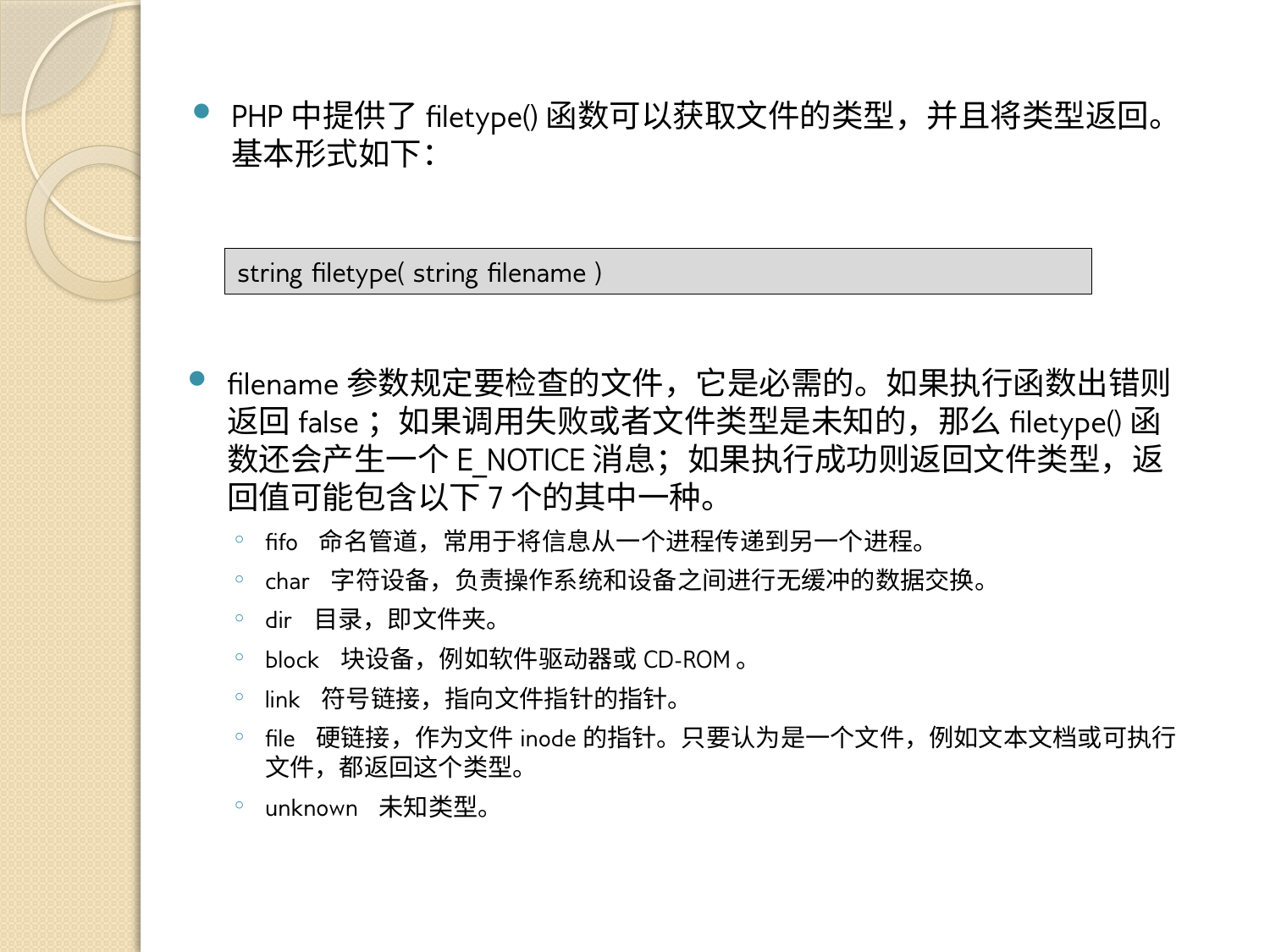

PHP中提供了filetype()函数可以获取文件的类型，并且将类型返回。基本形式如下：
string filetype( string filename )
filename参数规定要检查的文件，它是必需的。如果执行函数出错则返回false；如果调用失败或者文件类型是未知的，那么filetype()函数还会产生一个E_NOTICE消息；如果执行成功则返回文件类型，返回值可能包含以下7个的其中一种。
fifo  命名管道，常用于将信息从一个进程传递到另一个进程。
char  字符设备，负责操作系统和设备之间进行无缓冲的数据交换。
dir  目录，即文件夹。
block  块设备，例如软件驱动器或CD-ROM。
link  符号链接，指向文件指针的指针。
file  硬链接，作为文件inode的指针。只要认为是一个文件，例如文本文档或可执行文件，都返回这个类型。
unknown  未知类型。